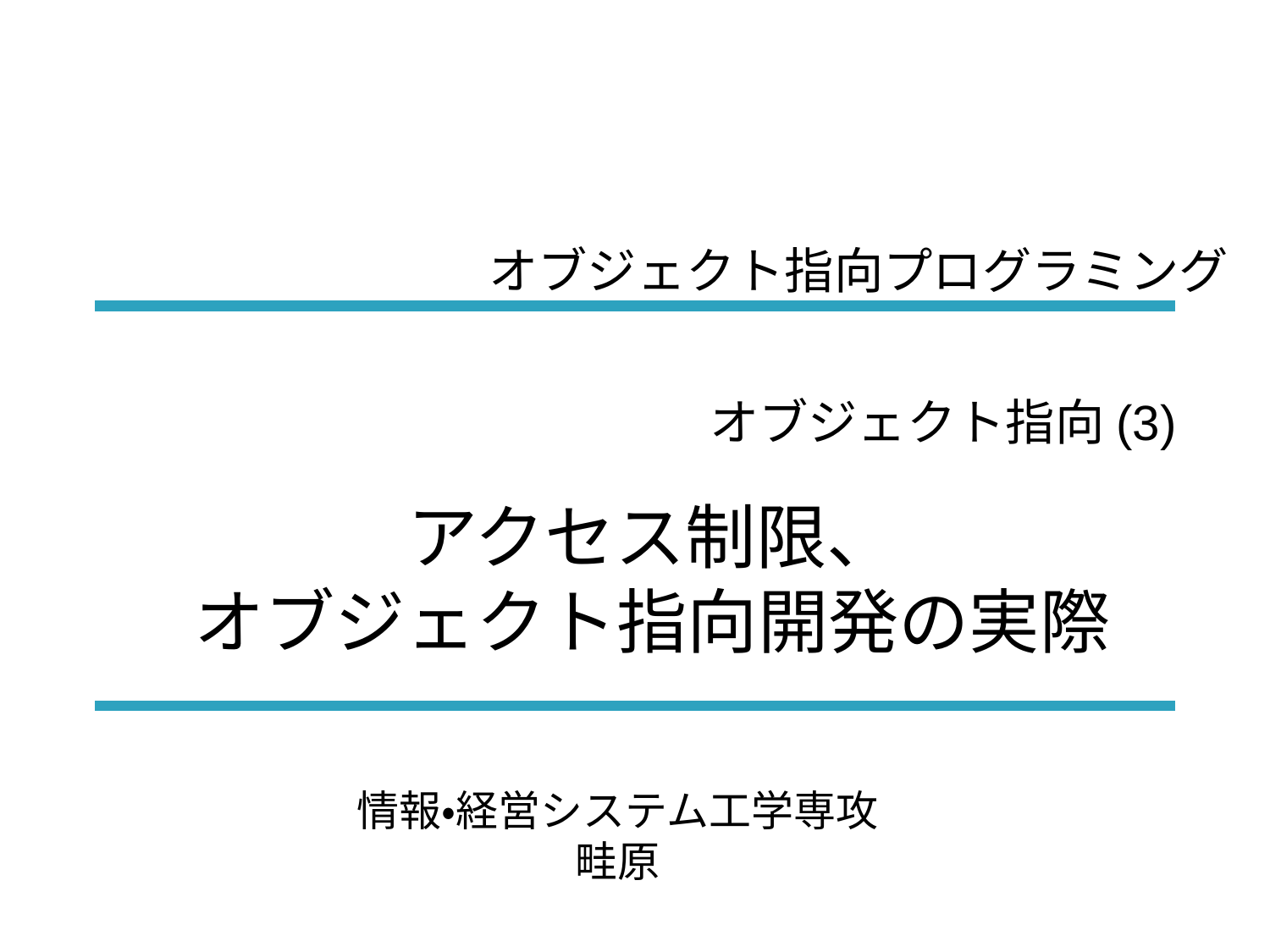

オブジェクト指向プログラミング
オブジェクト指向(3)
アクセス制限、
オブジェクト指向開発の実際
情報・経営システム工学専攻
畦原